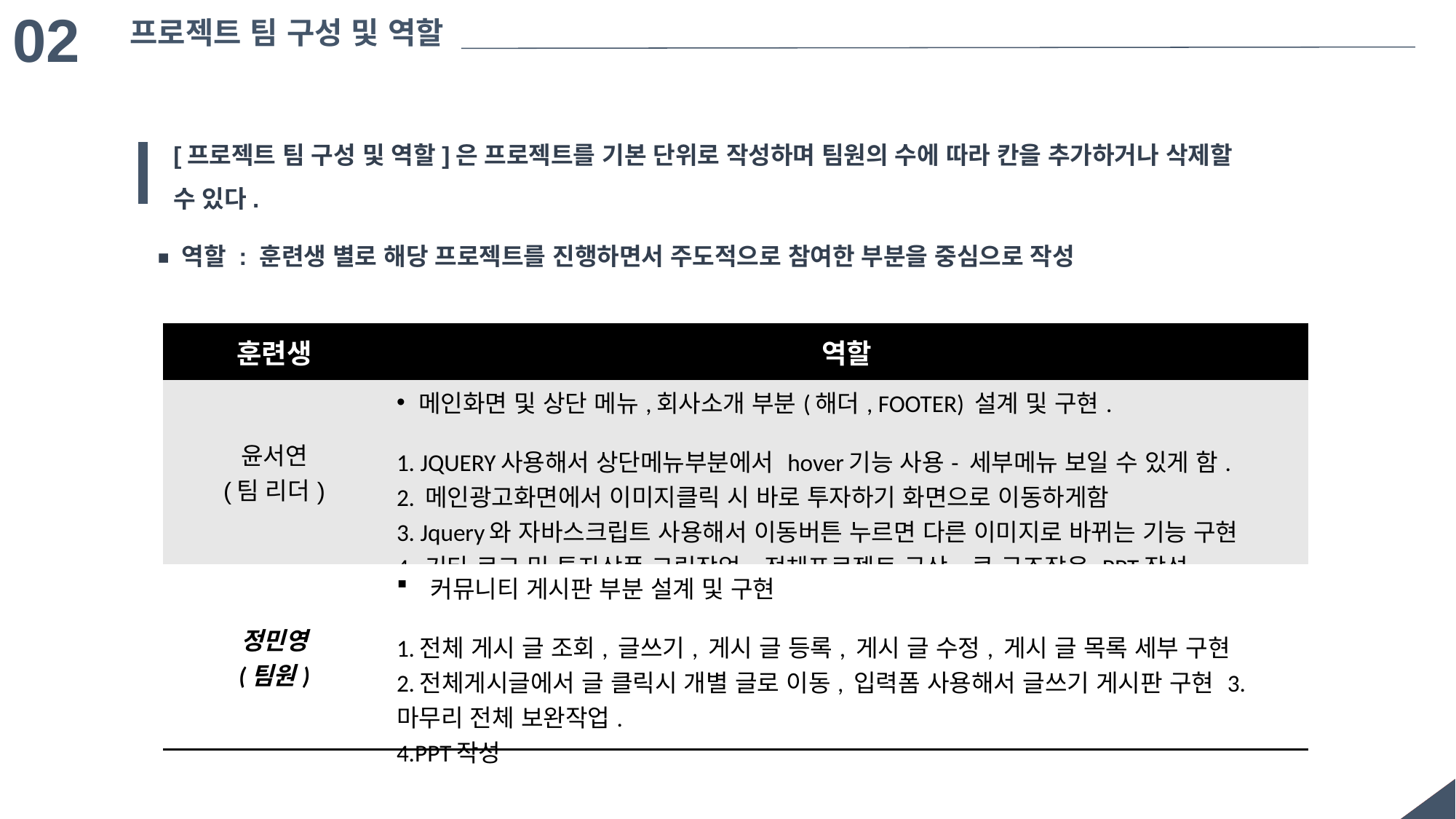

02
프로젝트 팀 구성 및 역할
[프로젝트 팀 구성 및 역할]은 프로젝트를 기본 단위로 작성하며 팀원의 수에 따라 칸을 추가하거나 삭제할 수 있다.

◾ 역할 : 훈련생 별로 해당 프로젝트를 진행하면서 주도적으로 참여한 부분을 중심으로 작성
| 훈련생 | 역할 |
| --- | --- |
| 윤서연 (팀 리더) | 메인화면 및 상단 메뉴,회사소개 부분(해더, FOOTER) 설계 및 구현.  1. JQUERY사용해서 상단메뉴부분에서 hover기능 사용- 세부메뉴 보일 수 있게 함. 2. 메인광고화면에서 이미지클릭 시 바로 투자하기 화면으로 이동하게함 3. Jquery와 자바스크립트 사용해서 이동버튼 누르면 다른 이미지로 바뀌는 기능 구현 4. 기타 로고 및 투자상품 그림작업. 전체프로젝트 구상. 큰 구조잡음,PPT작성 |
| 정민영 (팀원) | 커뮤니티 게시판 부분 설계 및 구현  1.전체 게시 글 조회, 글쓰기, 게시 글 등록, 게시 글 수정, 게시 글 목록 세부 구현 2.전체게시글에서 글 클릭시 개별 글로 이동, 입력폼 사용해서 글쓰기 게시판 구현 3.마무리 전체 보완작업. 4.PPT작성 |